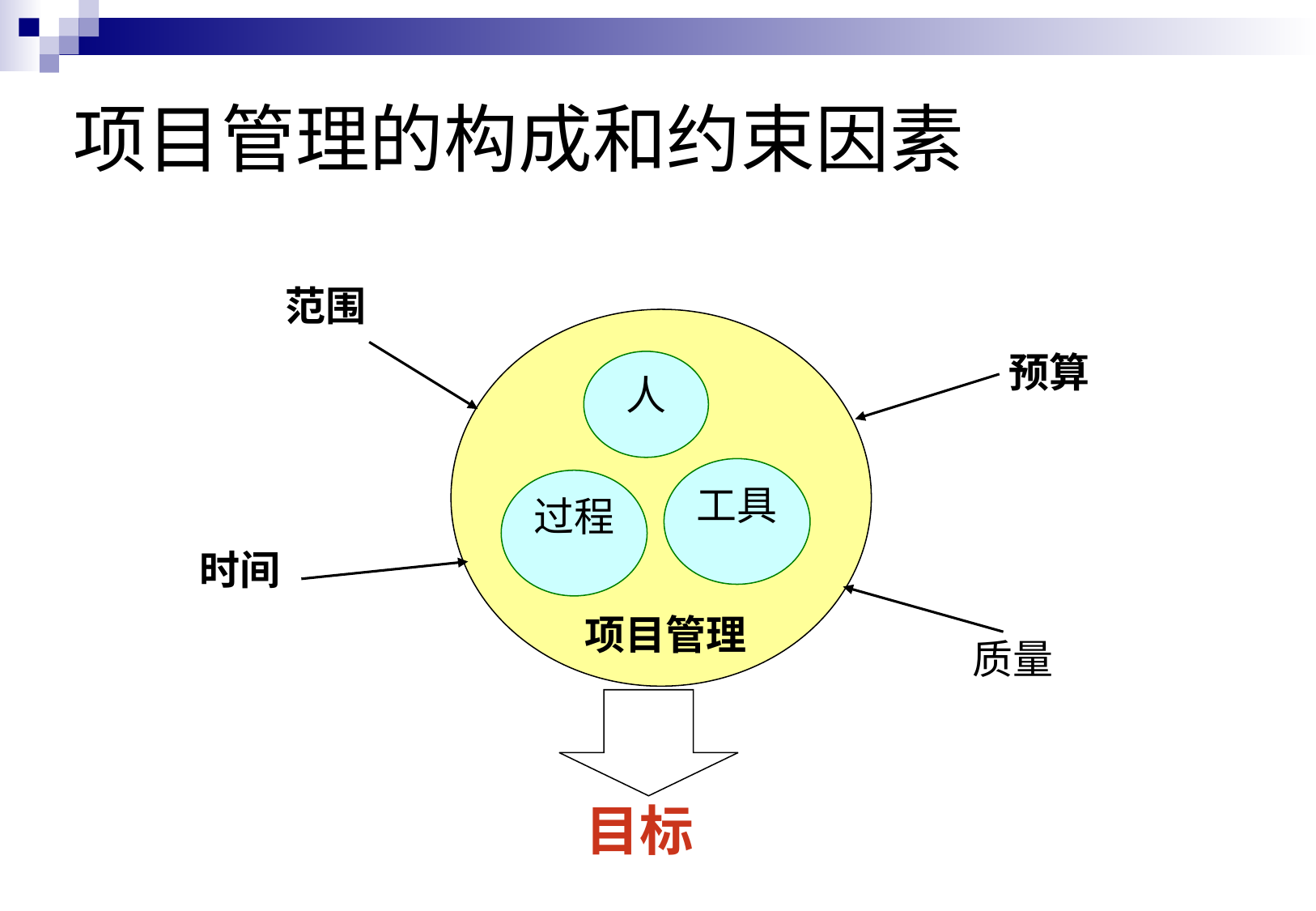

# 项目管理的构成和约束因素

范围

预算

人

工具
过程
时间

项目管理
质量

目标